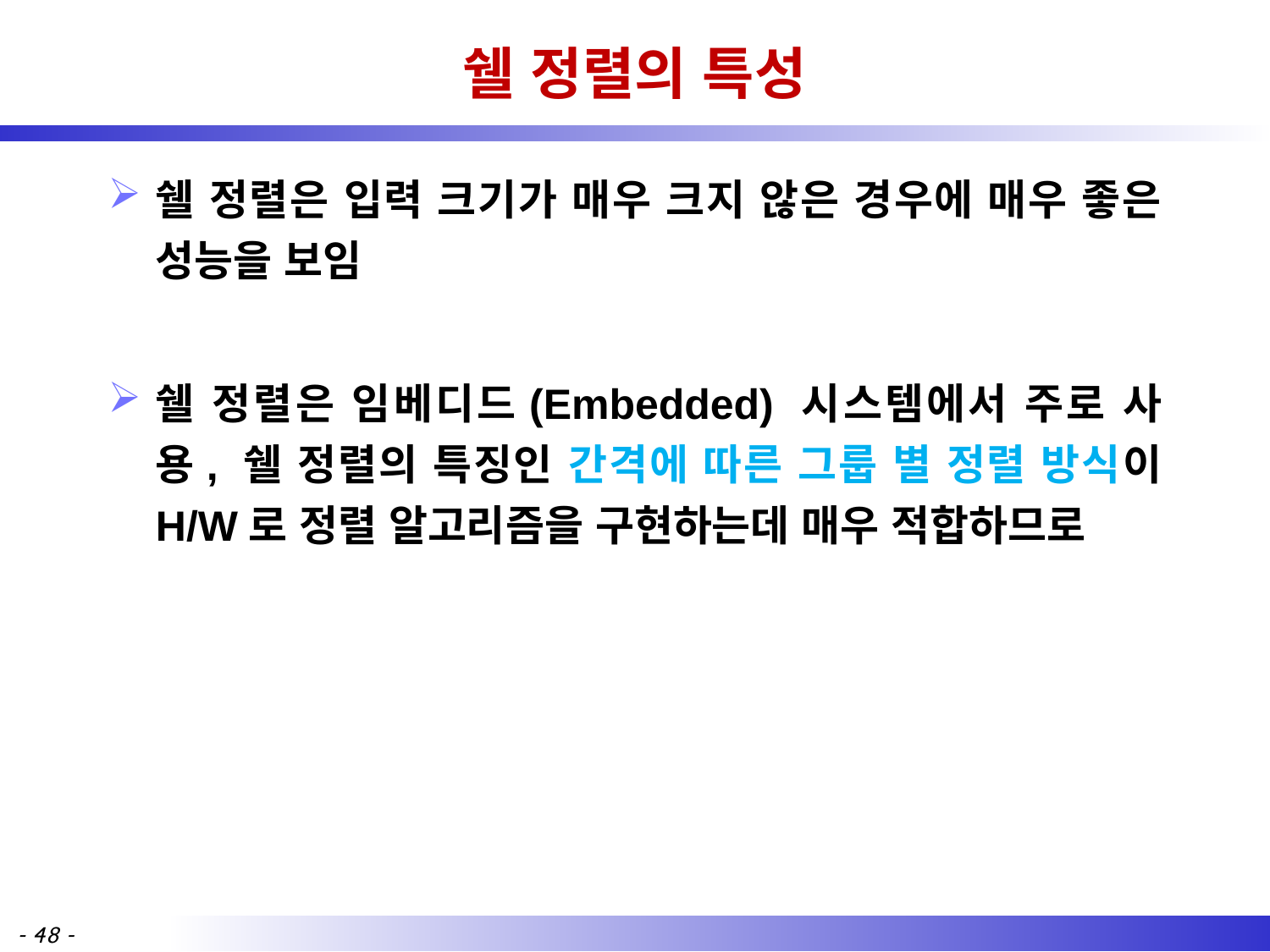

# 쉘 정렬의 특성
쉘 정렬은 입력 크기가 매우 크지 않은 경우에 매우 좋은 성능을 보임

쉘 정렬은 임베디드(Embedded) 시스템에서 주로 사용, 쉘 정렬의 특징인 간격에 따른 그룹 별 정렬 방식이 H/W로 정렬 알고리즘을 구현하는데 매우 적합하므로
- 48 -